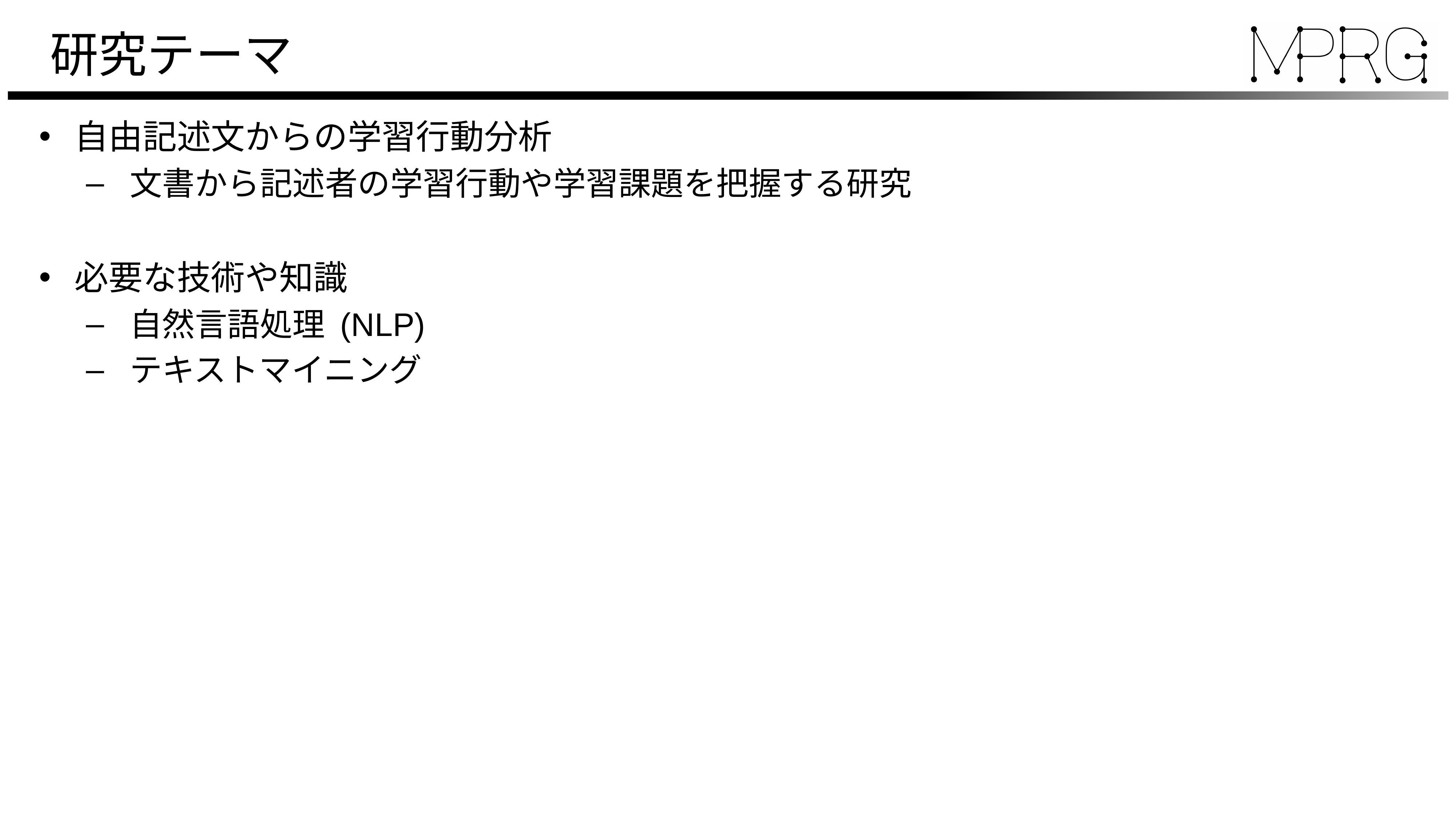

# 研究テーマ
自由記述文からの学習行動分析
文書から記述者の学習行動や学習課題を把握する研究

必要な技術や知識
自然言語処理 (NLP)
テキストマイニング